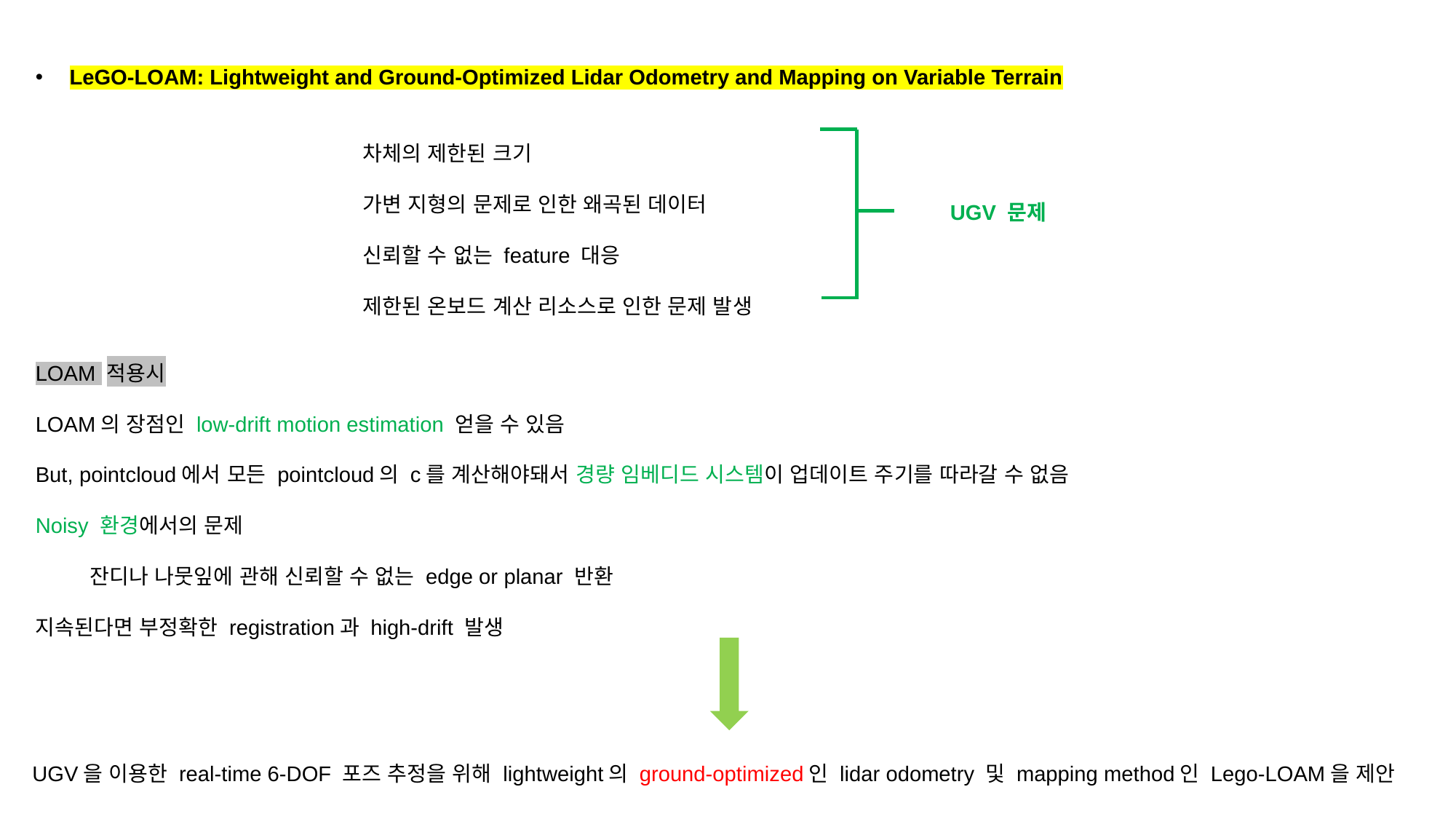

LeGO-LOAM: Lightweight and Ground-Optimized Lidar Odometry and Mapping on Variable Terrain

차체의 제한된 크기
가변 지형의 문제로 인한 왜곡된 데이터
신뢰할 수 없는 feature 대응
제한된 온보드 계산 리소스로 인한 문제 발생
UGV 문제
LOAM 적용시
LOAM의 장점인 low-drift motion estimation 얻을 수 있음
But, pointcloud에서 모든 pointcloud의 c를 계산해야돼서 경량 임베디드 시스템이 업데이트 주기를 따라갈 수 없음
Noisy 환경에서의 문제
잔디나 나뭇잎에 관해 신뢰할 수 없는 edge or planar 반환
지속된다면 부정확한 registration과 high-drift 발생

UGV을 이용한 real-time 6-DOF 포즈 추정을 위해 lightweight의 ground-optimized인 lidar odometry 및 mapping method인 Lego-LOAM을 제안